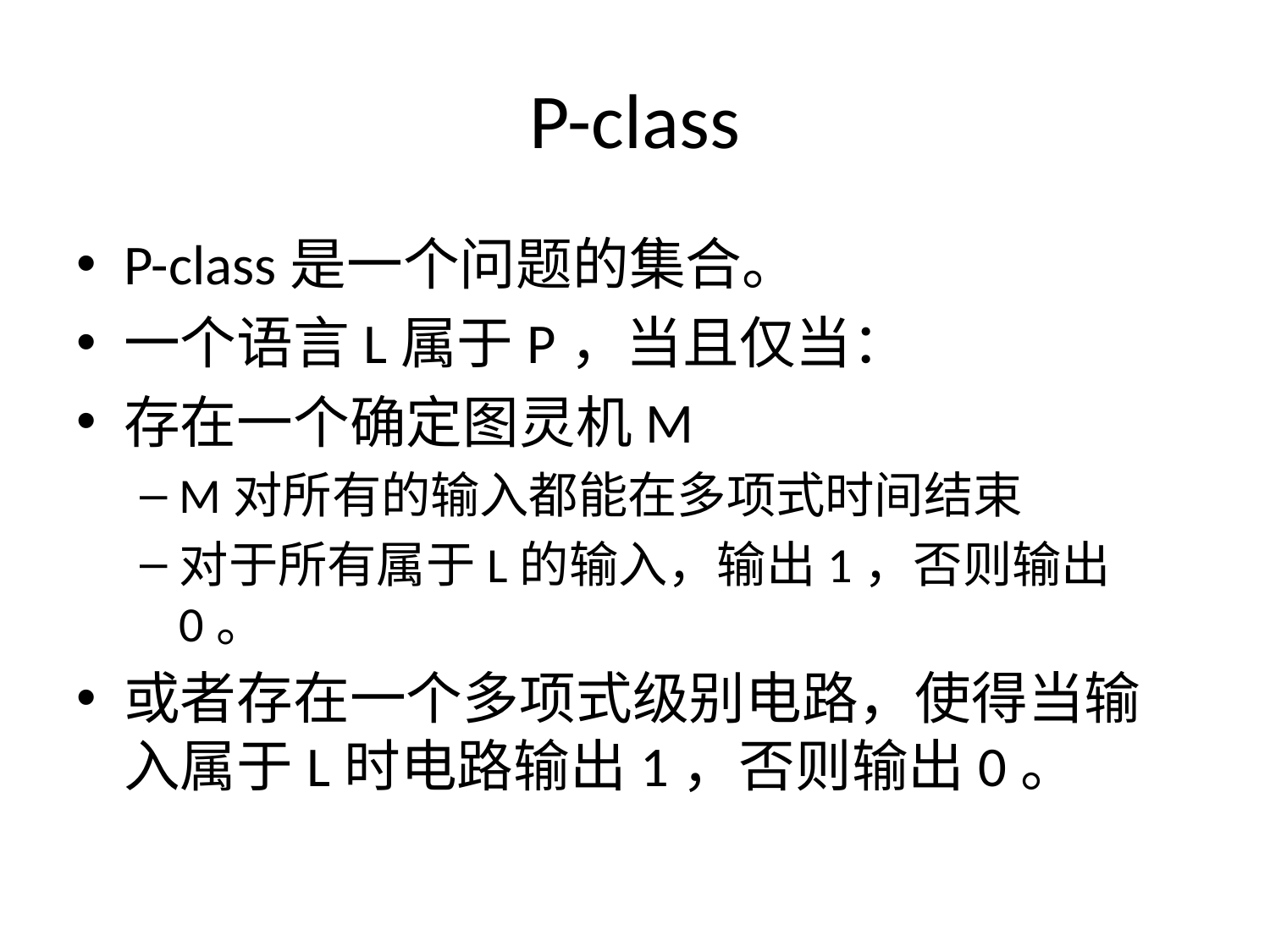

# P-class
P-class是一个问题的集合。
一个语言L属于P，当且仅当：
存在一个确定图灵机M
M对所有的输入都能在多项式时间结束
对于所有属于L的输入，输出1，否则输出0。
或者存在一个多项式级别电路，使得当输入属于L时电路输出1，否则输出0。